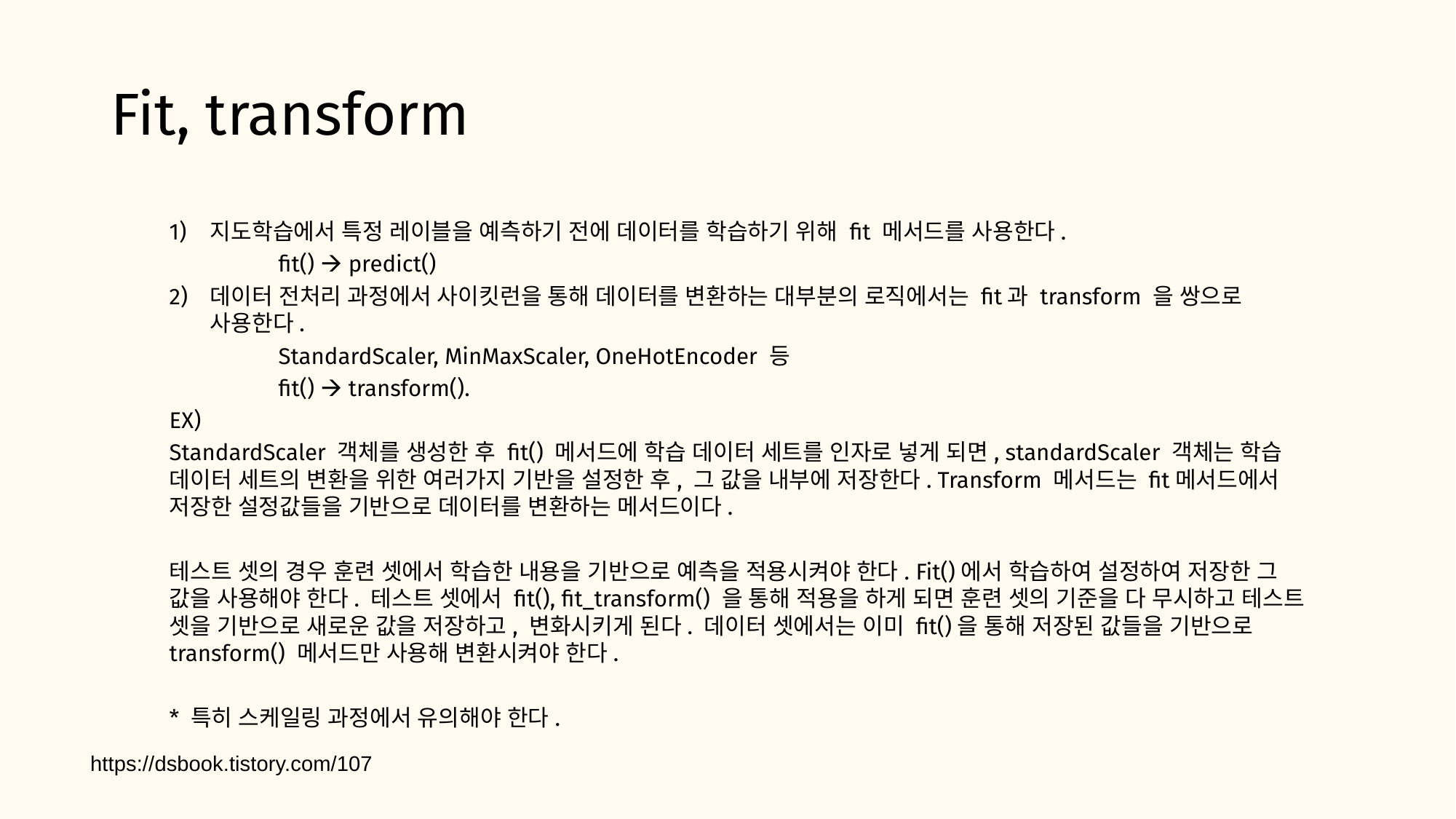

# Fit, transform
지도학습에서 특정 레이블을 예측하기 전에 데이터를 학습하기 위해 fit 메서드를 사용한다.
	fit() 🡪 predict()
데이터 전처리 과정에서 사이킷런을 통해 데이터를 변환하는 대부분의 로직에서는 fit과 transform 을 쌍으로 사용한다.
	StandardScaler, MinMaxScaler, OneHotEncoder 등
	fit() 🡪 transform().
EX)
StandardScaler 객체를 생성한 후 fit() 메서드에 학습 데이터 세트를 인자로 넣게 되면, standardScaler 객체는 학습 데이터 세트의 변환을 위한 여러가지 기반을 설정한 후, 그 값을 내부에 저장한다. Transform 메서드는 fit메서드에서 저장한 설정값들을 기반으로 데이터를 변환하는 메서드이다.

테스트 셋의 경우 훈련 셋에서 학습한 내용을 기반으로 예측을 적용시켜야 한다. Fit()에서 학습하여 설정하여 저장한 그 값을 사용해야 한다. 테스트 셋에서 fit(), fit_transform() 을 통해 적용을 하게 되면 훈련 셋의 기준을 다 무시하고 테스트 셋을 기반으로 새로운 값을 저장하고, 변화시키게 된다. 데이터 셋에서는 이미 fit()을 통해 저장된 값들을 기반으로 transform() 메서드만 사용해 변환시켜야 한다.

* 특히 스케일링 과정에서 유의해야 한다.
https://dsbook.tistory.com/107